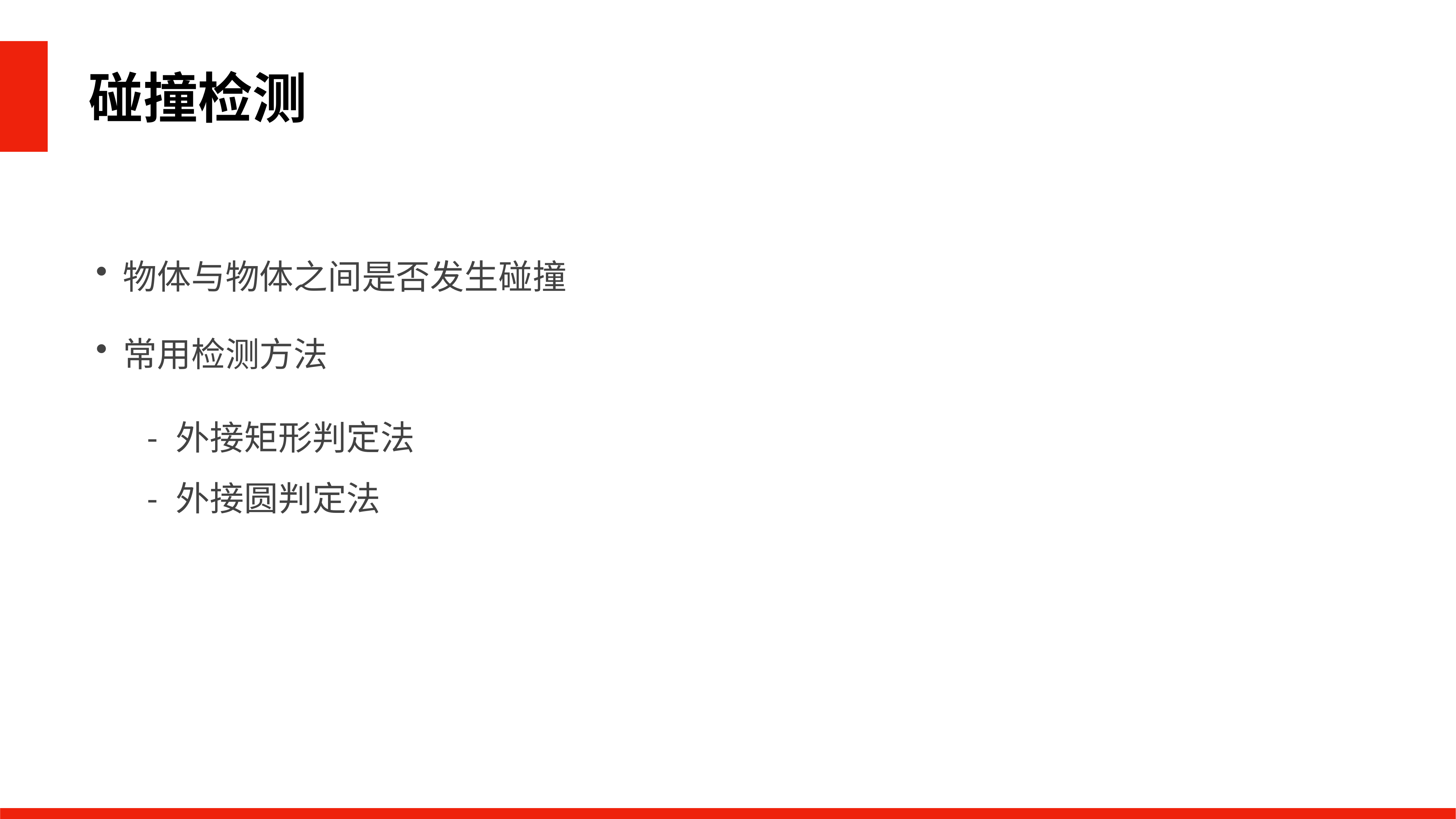

碰撞检测
物体与物体之间是否发生碰撞
常用检测方法
- 外接矩形判定法
- 外接圆判定法
16